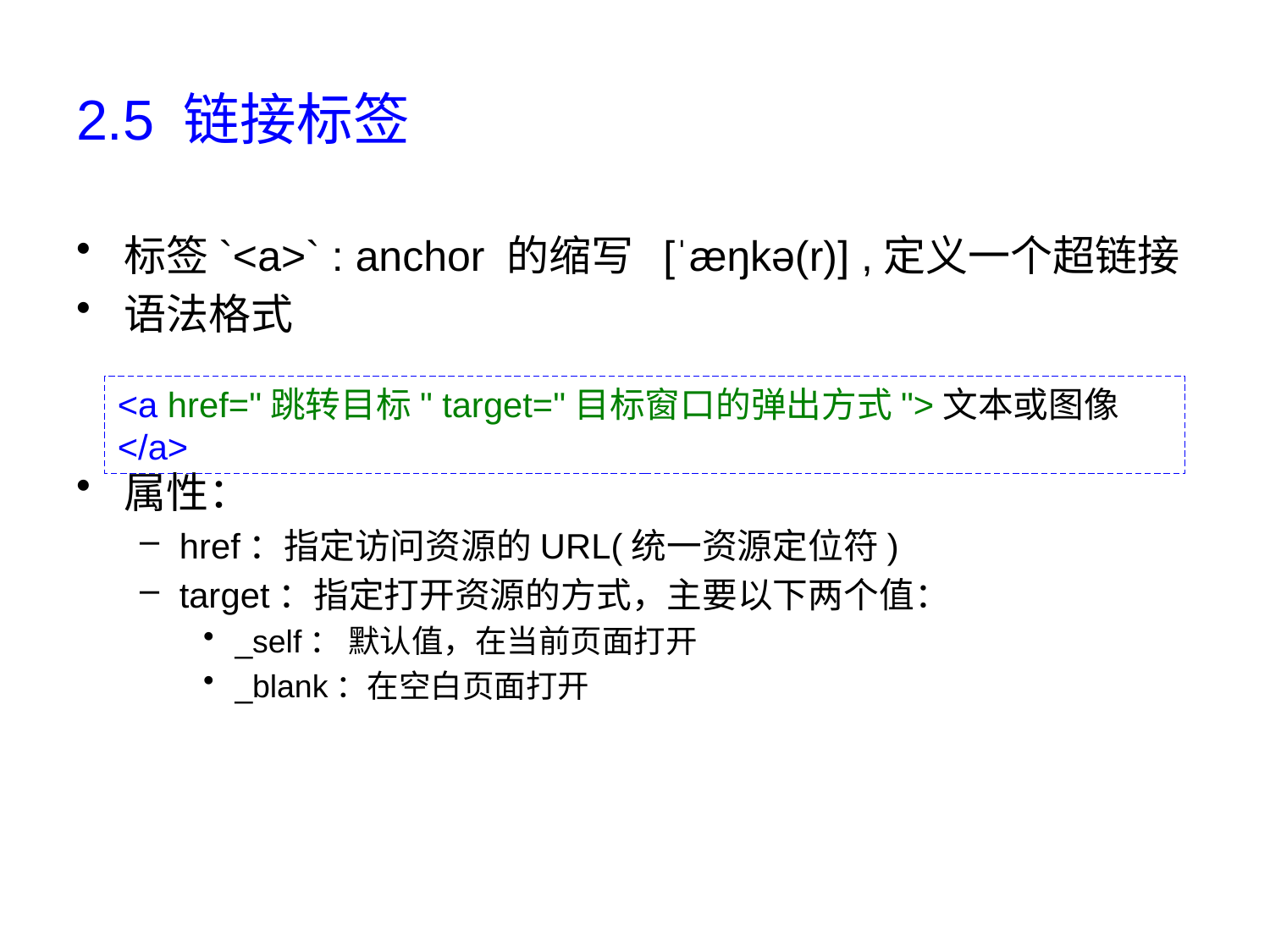

# 2.5 链接标签
标签`<a>` : anchor 的缩写  [ˈæŋkə(r)] ,定义一个超链接
语法格式

属性：
href：指定访问资源的URL(统一资源定位符)
target：指定打开资源的方式，主要以下两个值：
_self： 默认值，在当前页面打开
_blank：在空白页面打开

<a href="跳转目标" target="目标窗口的弹出方式">文本或图像</a>